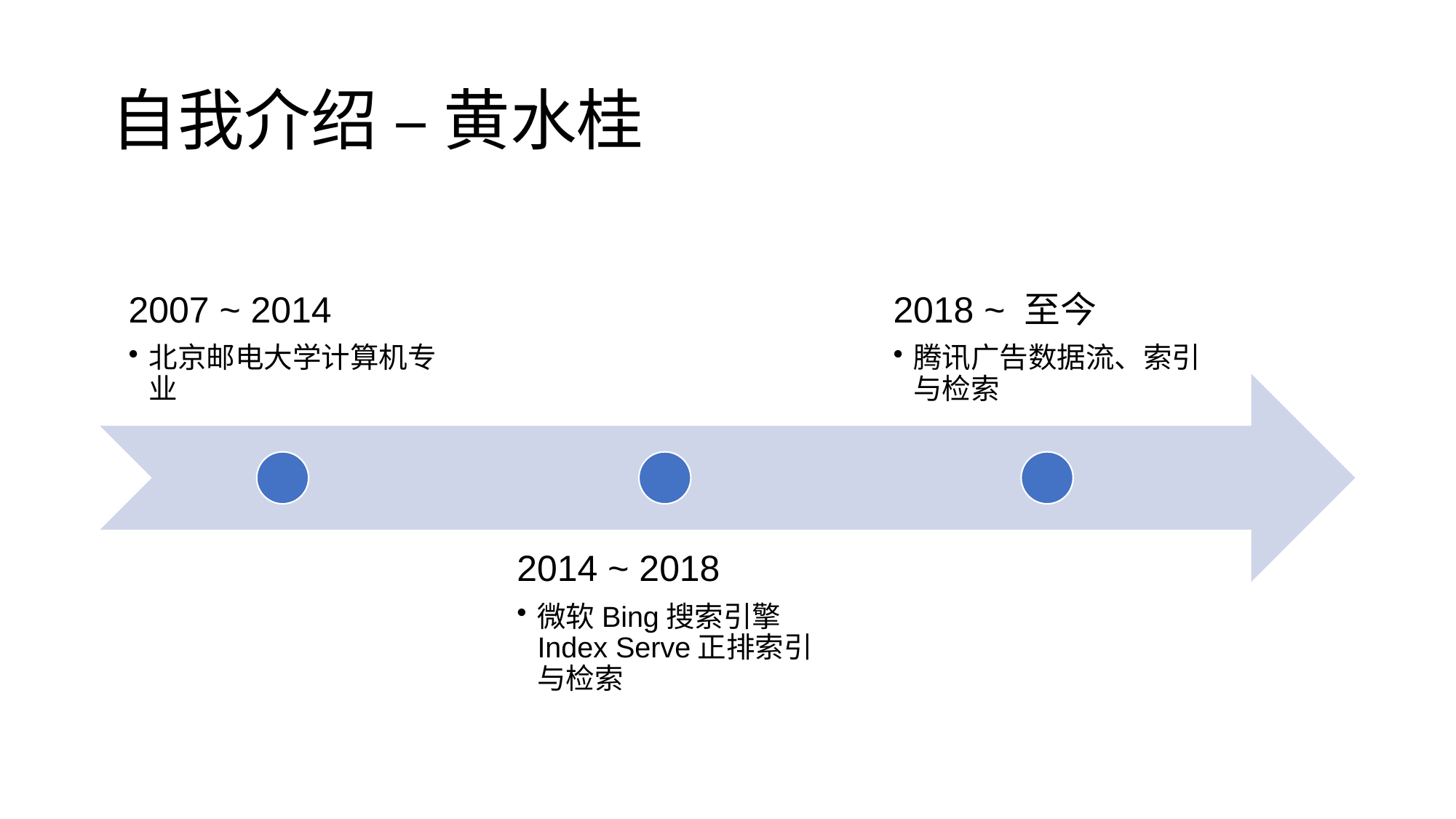

# 自我介绍 – 黄水桂
2007 ~ 2014
北京邮电大学计算机专业
2014 ~ 2018
微软Bing搜索引擎Index Serve正排索引与检索
2018 ~ 至今
腾讯广告数据流、索引与检索